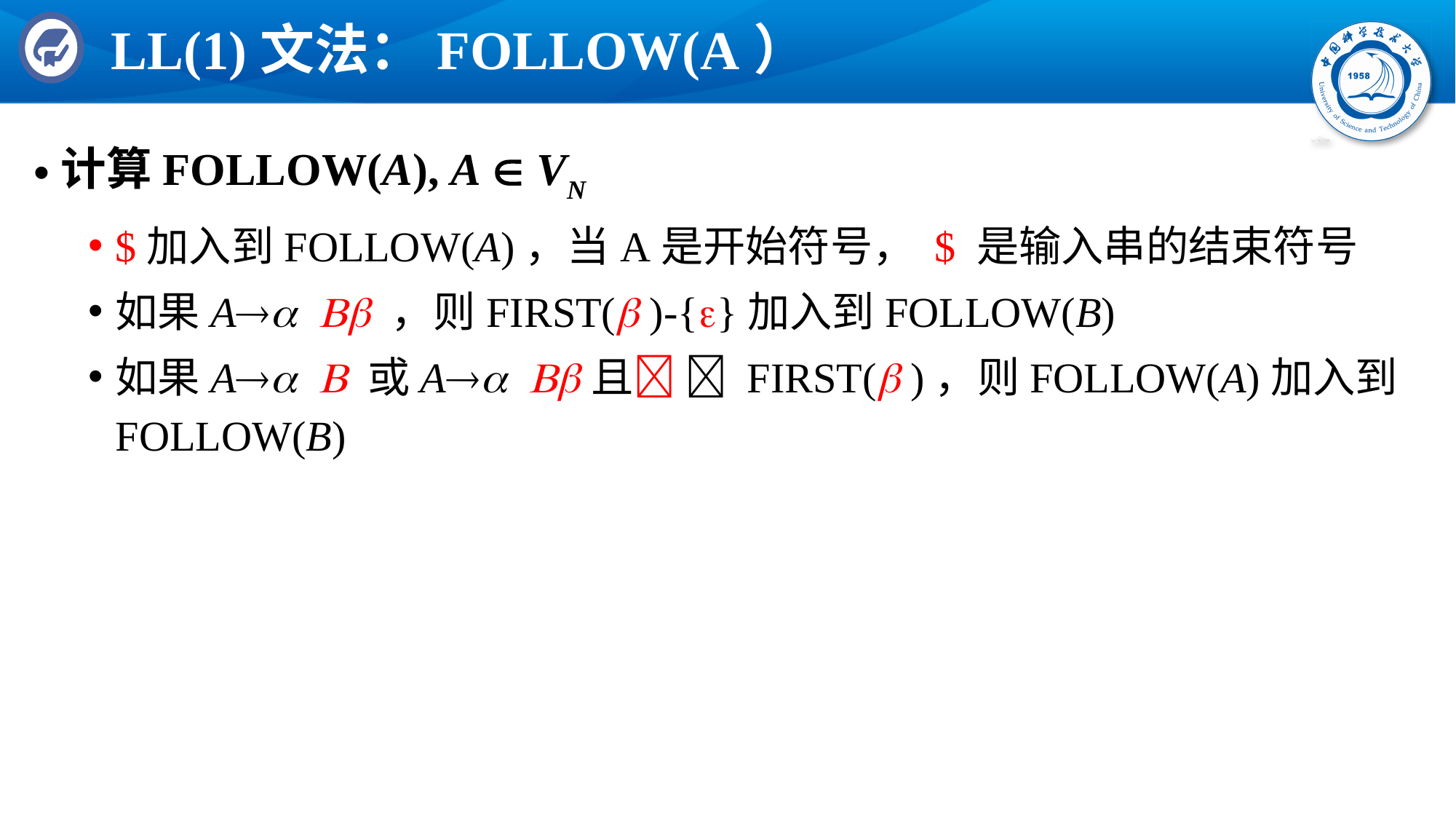

# LL(1)文法：FOLLOW(A）
计算FOLLOW(A), A ∈ VN
$加入到FOLLOW(A)，当A是开始符号， $ 是输入串的结束符号
如果A→α Ββ ，则FIRST(β )-{ε}加入到FOLLOW(B)
如果A→α Β 或A→α Ββ且ε ∈ FIRST(β )，则FOLLOW(A)加入到FOLLOW(B)